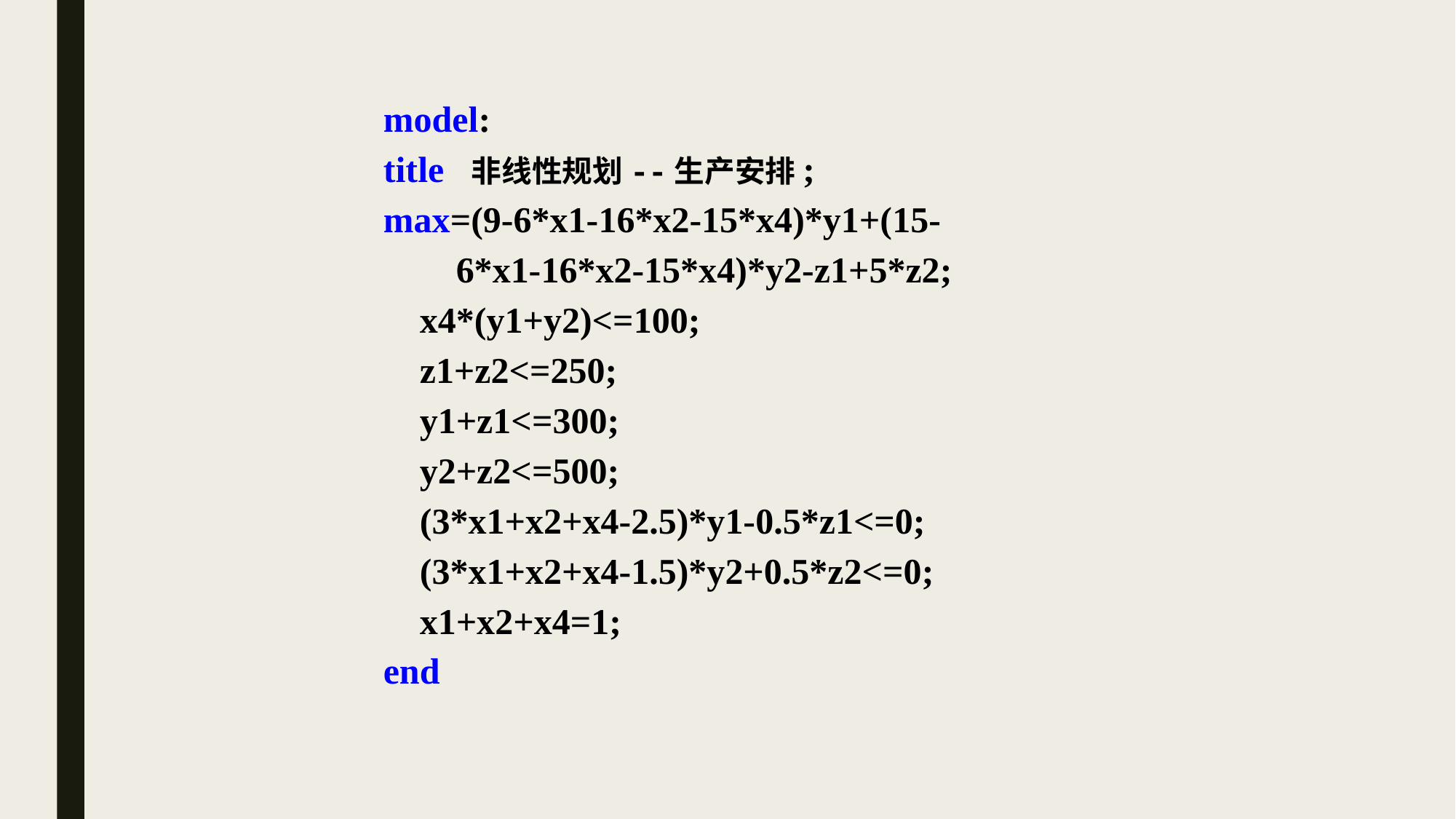

model:
title  非线性规划--生产安排;
max=(9-6*x1-16*x2-15*x4)*y1+(15-
        6*x1-16*x2-15*x4)*y2-z1+5*z2;
    x4*(y1+y2)<=100;
    z1+z2<=250;
    y1+z1<=300;
    y2+z2<=500;
    (3*x1+x2+x4-2.5)*y1-0.5*z1<=0;
    (3*x1+x2+x4-1.5)*y2+0.5*z2<=0;
    x1+x2+x4=1;
end